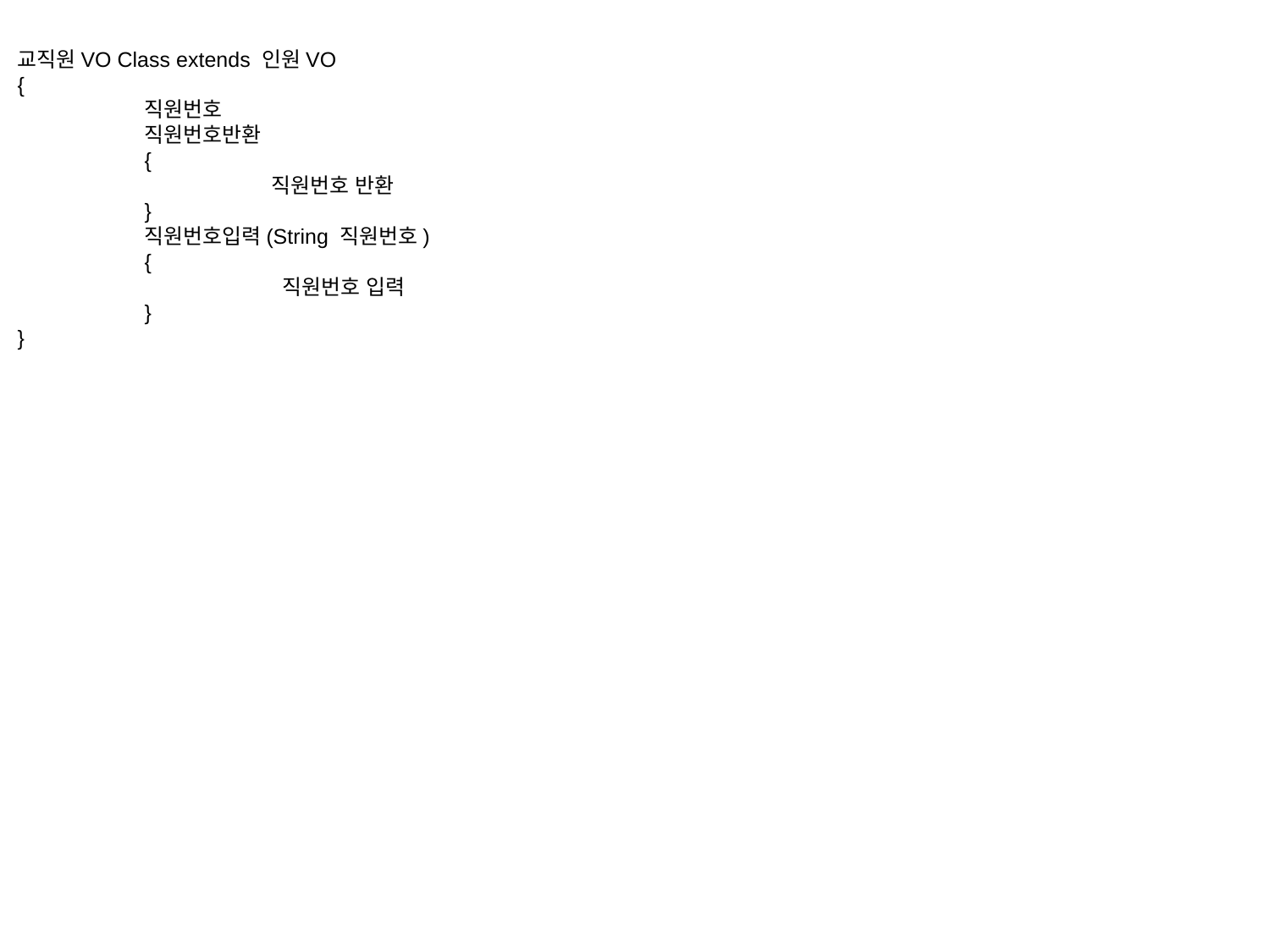

교직원VO Class extends 인원VO
{
	직원번호
	직원번호반환
	{
		직원번호 반환
	}
	직원번호입력(String 직원번호)
	{
		 직원번호 입력
	}
}